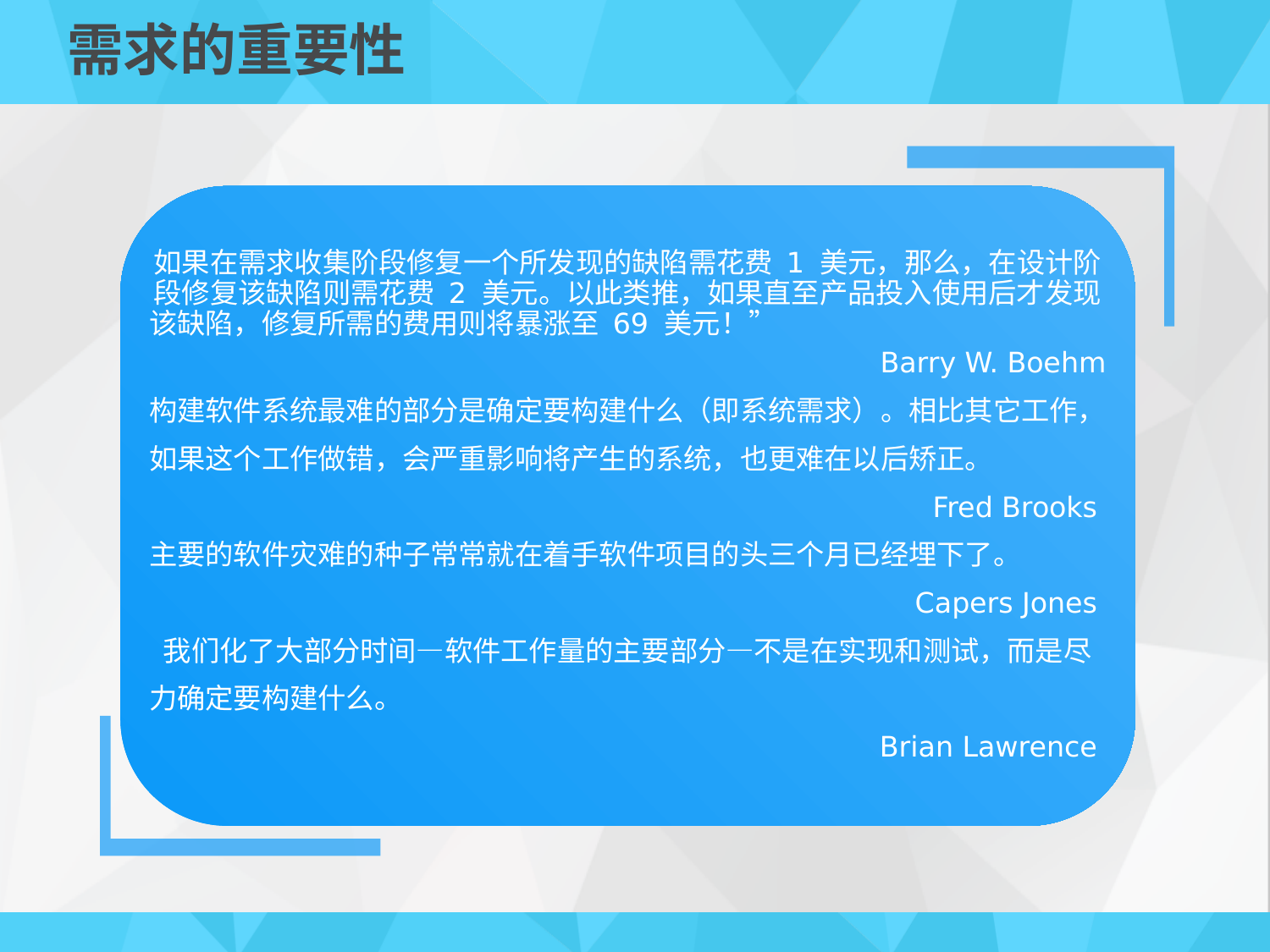

# 需求的重要性

如果在需求收集阶段修复一个所发现的缺陷需花费 1 美元，那么，在设计阶
段修复该缺陷则需花费 2 美元。以此类推，如果直至产品投入使用后才发现
该缺陷，修复所需的费用则将暴涨至 69 美元！”
Barry W. Boehm
构建软件系统最难的部分是确定要构建什么（即系统需求）。相比其它工作，
如果这个工作做错，会严重影响将产生的系统，也更难在以后矫正。
Fred Brooks
主要的软件灾难的种子常常就在着手软件项目的头三个月已经埋下了。
Capers Jones
我们化了大部分时间—软件工作量的主要部分—不是在实现和测试，而是尽
力确定要构建什么。
Brian Lawrence